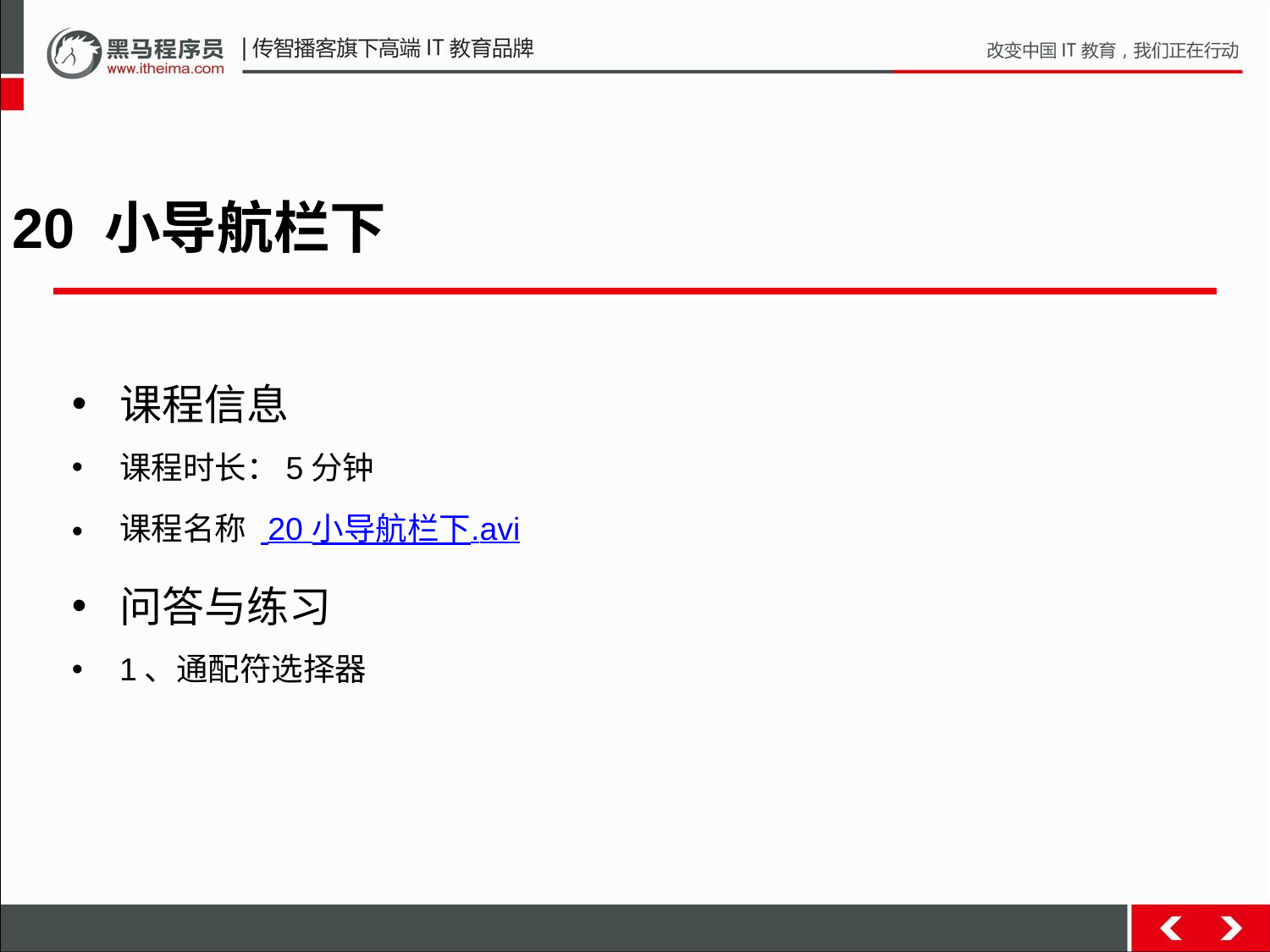

20 小导航栏下
课程信息
课程时长：5分钟
课程名称   20 小导航栏下.avi
问答与练习
1、通配符选择器